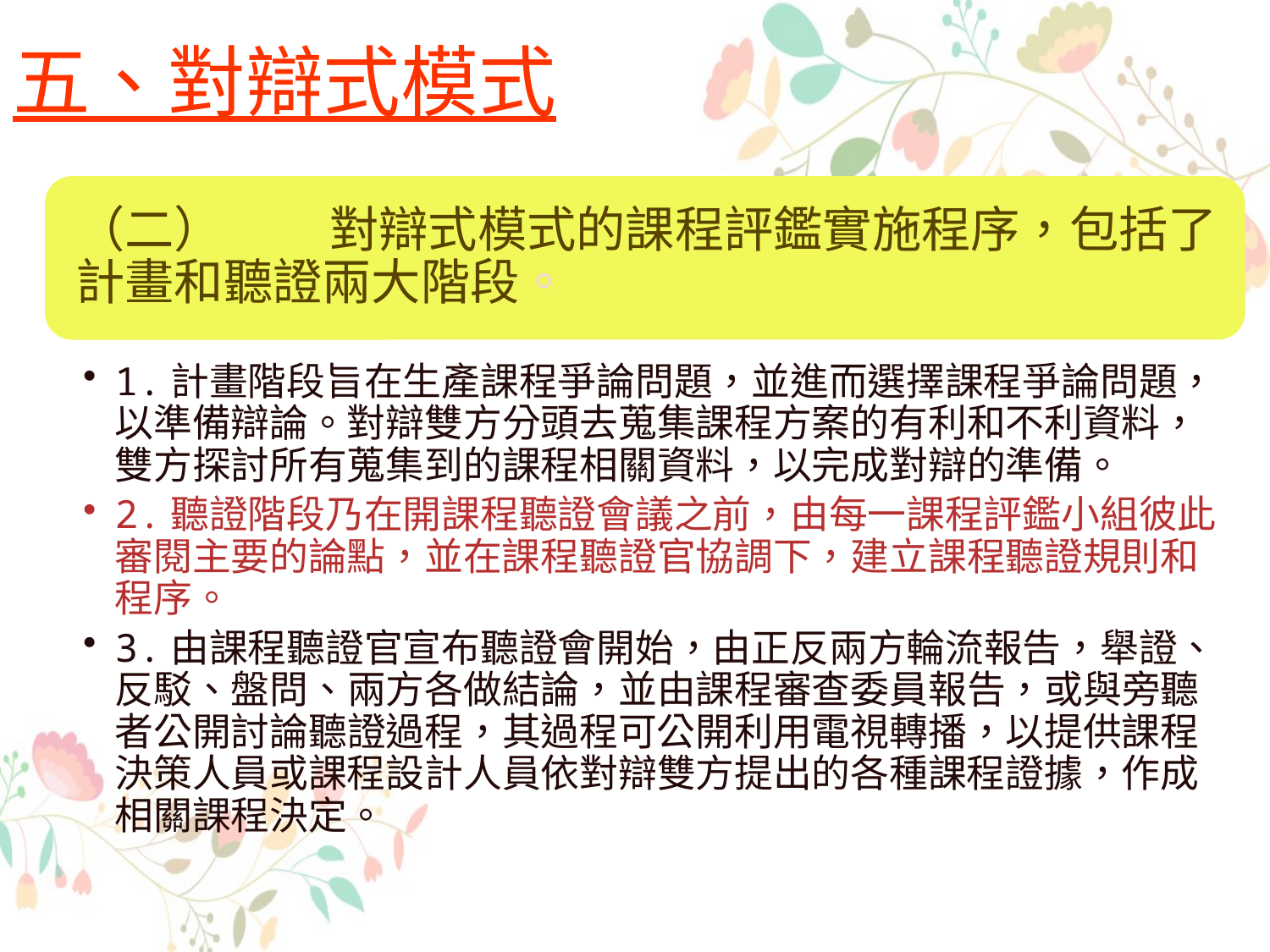

# 五、對辯式模式
（二）	對辯式模式的課程評鑑實施程序，包括了計畫和聽證兩大階段。
1.計畫階段旨在生產課程爭論問題，並進而選擇課程爭論問題，以準備辯論。對辯雙方分頭去蒐集課程方案的有利和不利資料，雙方探討所有蒐集到的課程相關資料，以完成對辯的準備。
2.聽證階段乃在開課程聽證會議之前，由每一課程評鑑小組彼此審閱主要的論點，並在課程聽證官協調下，建立課程聽證規則和程序。
3.由課程聽證官宣布聽證會開始，由正反兩方輪流報告，舉證、反駁、盤問、兩方各做結論，並由課程審查委員報告，或與旁聽者公開討論聽證過程，其過程可公開利用電視轉播，以提供課程決策人員或課程設計人員依對辯雙方提出的各種課程證據，作成相關課程決定。